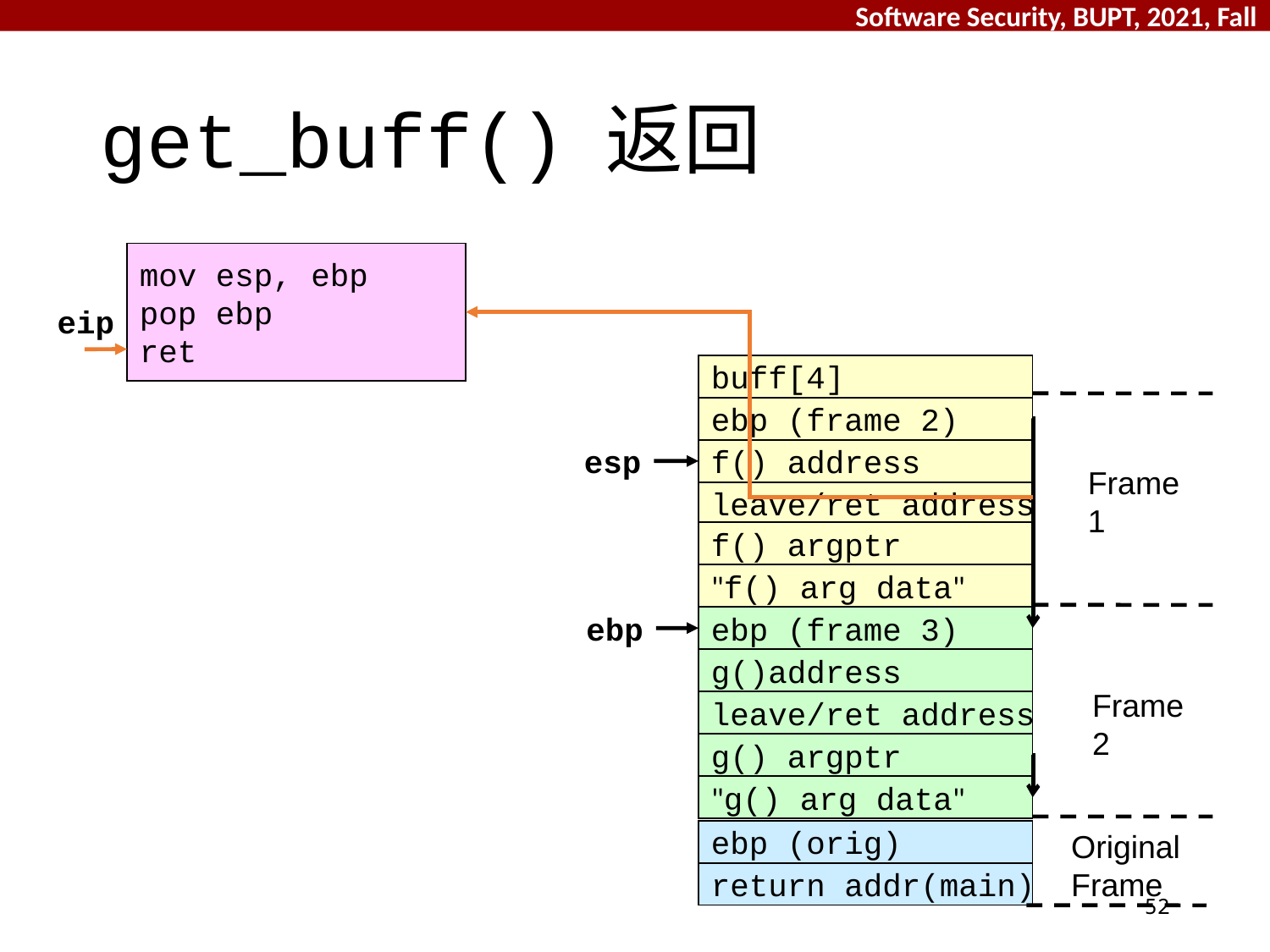

# get_buff() 返回
mov esp, ebp
pop ebp
ret
eip
buff[4]

ebp (frame 2)
esp
f() address
Frame
1
leave/ret address
f() argptr
"f() arg data"
ebp

ebp (frame 3)
g()address
Frame
2
leave/ret address
g() argptr
"g() arg data"

ebp (orig)
Original
Frame
return addr(main)
52